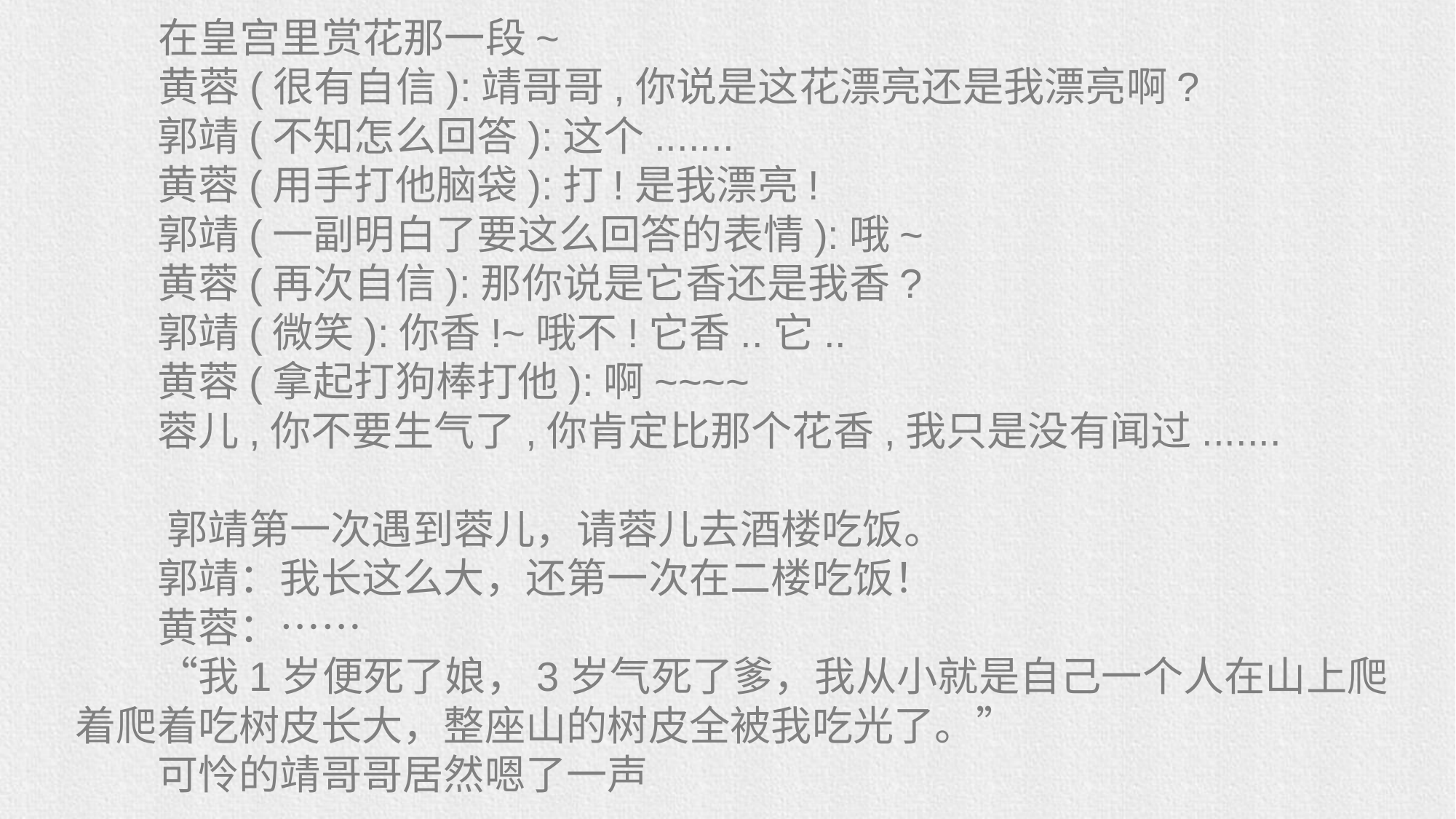

在皇宫里赏花那一段~
        黄蓉(很有自信):靖哥哥,你说是这花漂亮还是我漂亮啊?
　　郭靖(不知怎么回答):这个.......
　　黄蓉(用手打他脑袋):打!是我漂亮!
　　郭靖(一副明白了要这么回答的表情):哦~
　　黄蓉(再次自信):那你说是它香还是我香?
　　郭靖(微笑):你香!~哦不!它香..它..
　　黄蓉(拿起打狗棒打他):啊~~~~
　　蓉儿,你不要生气了,你肯定比那个花香,我只是没有闻过.......

         郭靖第一次遇到蓉儿，请蓉儿去酒楼吃饭。
　　郭靖：我长这么大，还第一次在二楼吃饭！
　　黄蓉：……
　　“我1岁便死了娘，3岁气死了爹，我从小就是自己一个人在山上爬着爬着吃树皮长大，整座山的树皮全被我吃光了。”
　　可怜的靖哥哥居然嗯了一声